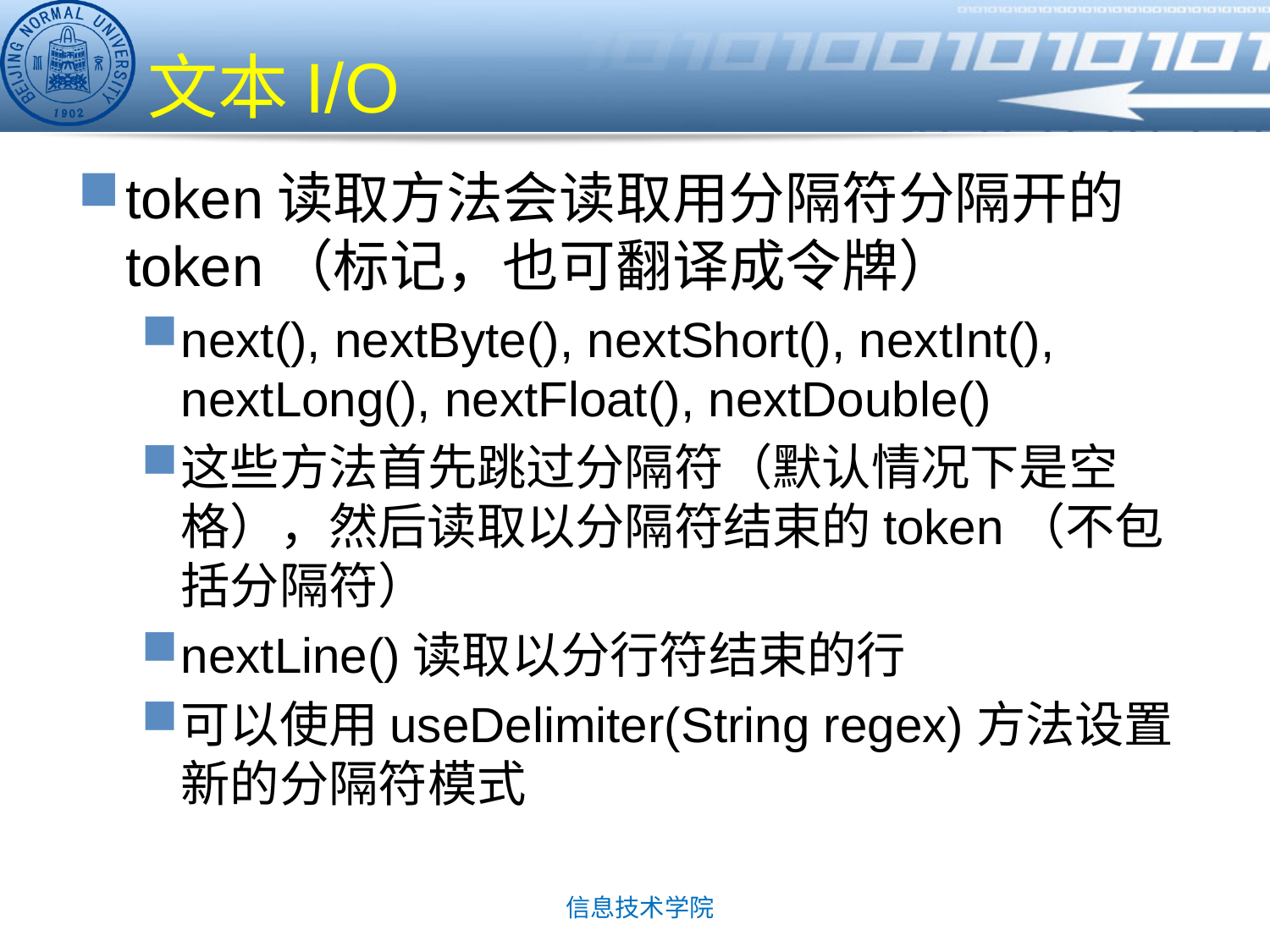

# 文本I/O
token读取方法会读取用分隔符分隔开的token（标记，也可翻译成令牌）
next(), nextByte(), nextShort(), nextInt(), nextLong(), nextFloat(), nextDouble()
这些方法首先跳过分隔符（默认情况下是空格），然后读取以分隔符结束的token（不包括分隔符）
nextLine()读取以分行符结束的行
可以使用useDelimiter(String regex)方法设置新的分隔符模式
21